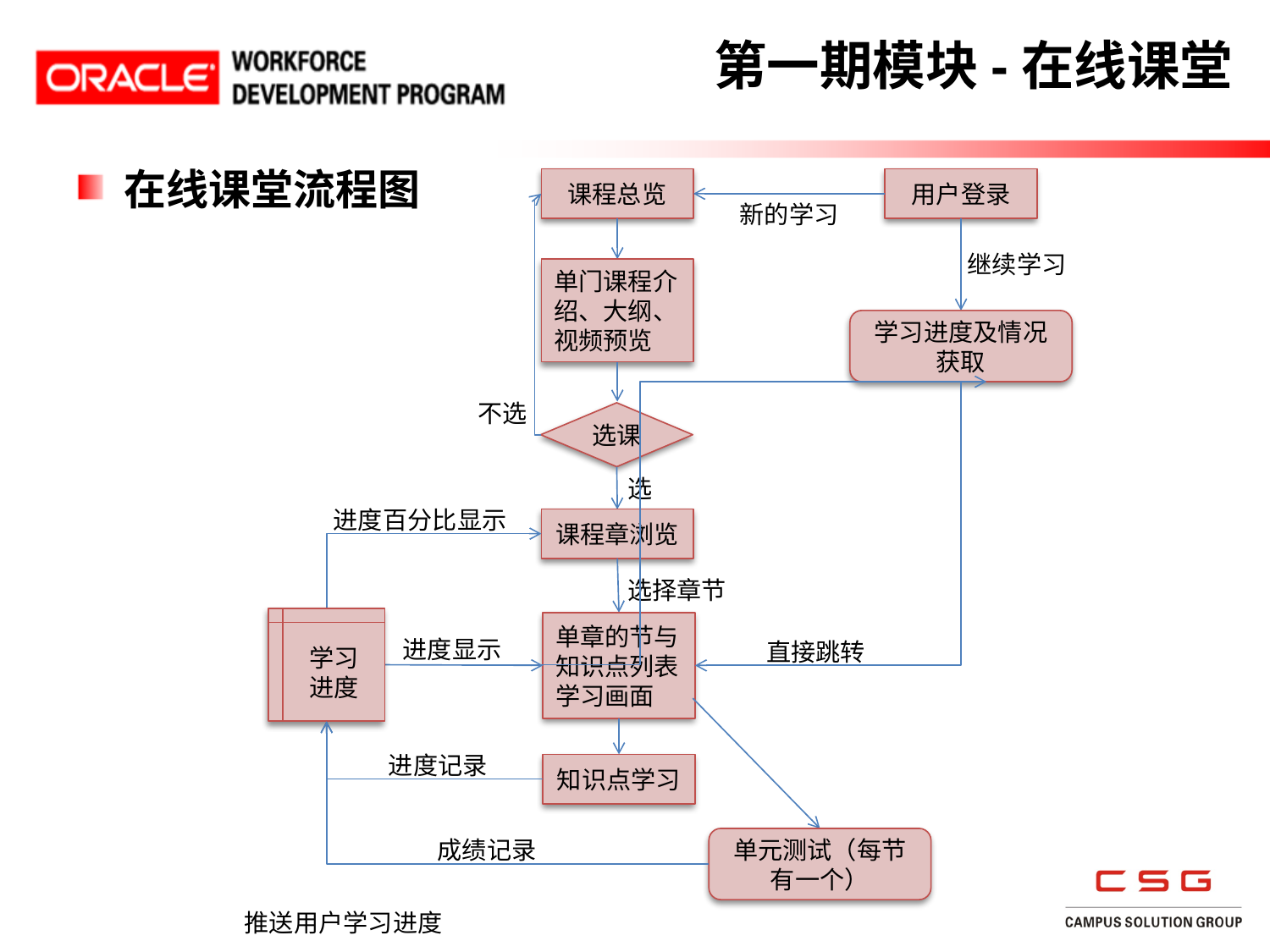

# 第一期模块-在线课堂
在线课堂流程图
用户登录
课程总览
新的学习
继续学习
单门课程介绍、大纲、视频预览
学习进度及情况获取
不选
选课
选
进度百分比显示
课程章浏览
选择章节
学习
进度
单章的节与知识点列表学习画面
进度显示
直接跳转
进度记录
知识点学习
成绩记录
单元测试（每节有一个）
推送用户学习进度